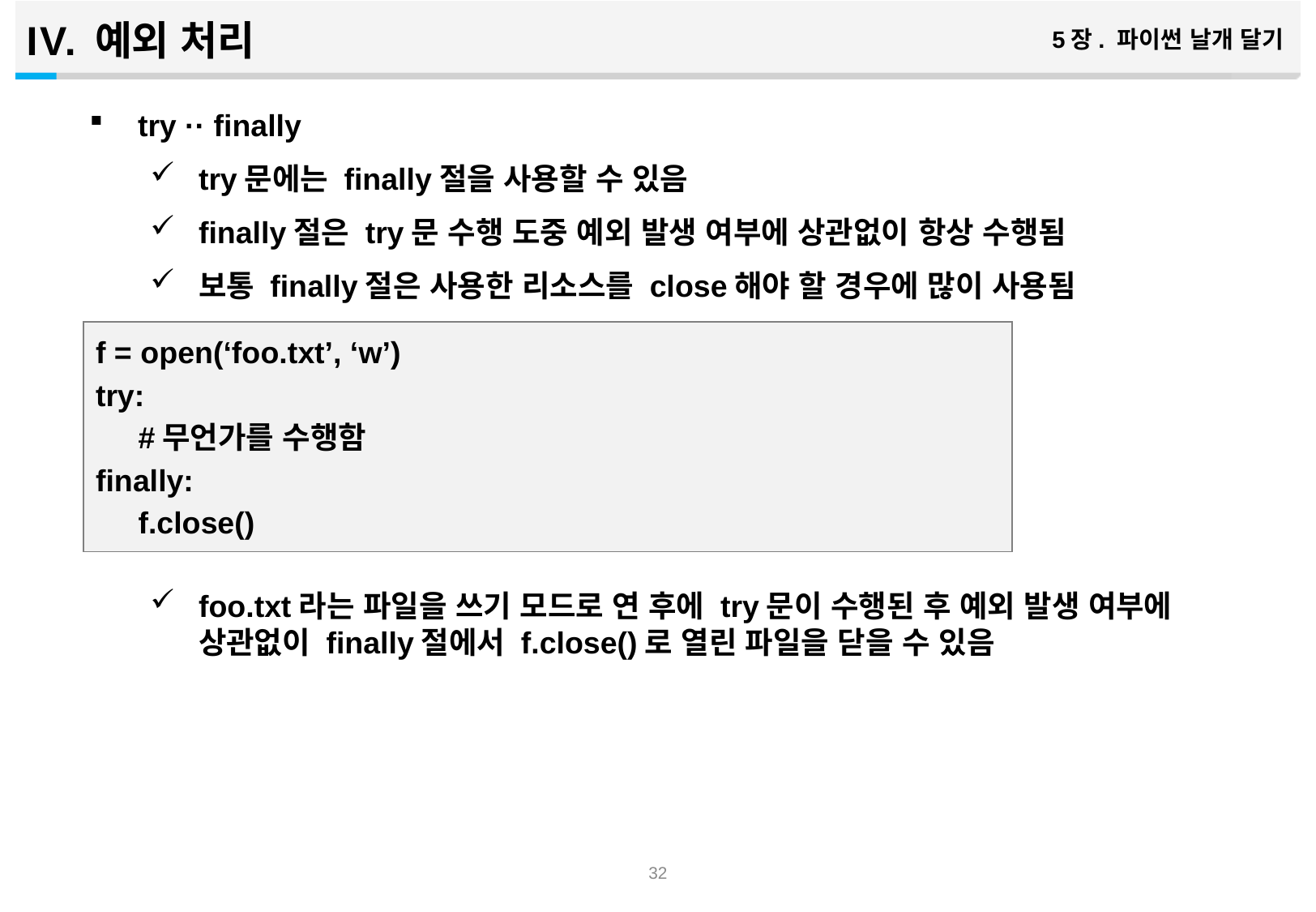

예외 처리
5장. 파이썬 날개 달기
try ·· finally
try문에는 finally절을 사용할 수 있음
finally절은 try문 수행 도중 예외 발생 여부에 상관없이 항상 수행됨
보통 finally절은 사용한 리소스를 close해야 할 경우에 많이 사용됨

foo.txt라는 파일을 쓰기 모드로 연 후에 try문이 수행된 후 예외 발생 여부에 상관없이 finally절에서 f.close()로 열린 파일을 닫을 수 있음
f = open(‘foo.txt’, ‘w’)
try:
     #무언가를 수행함
finally:
     f.close()
32